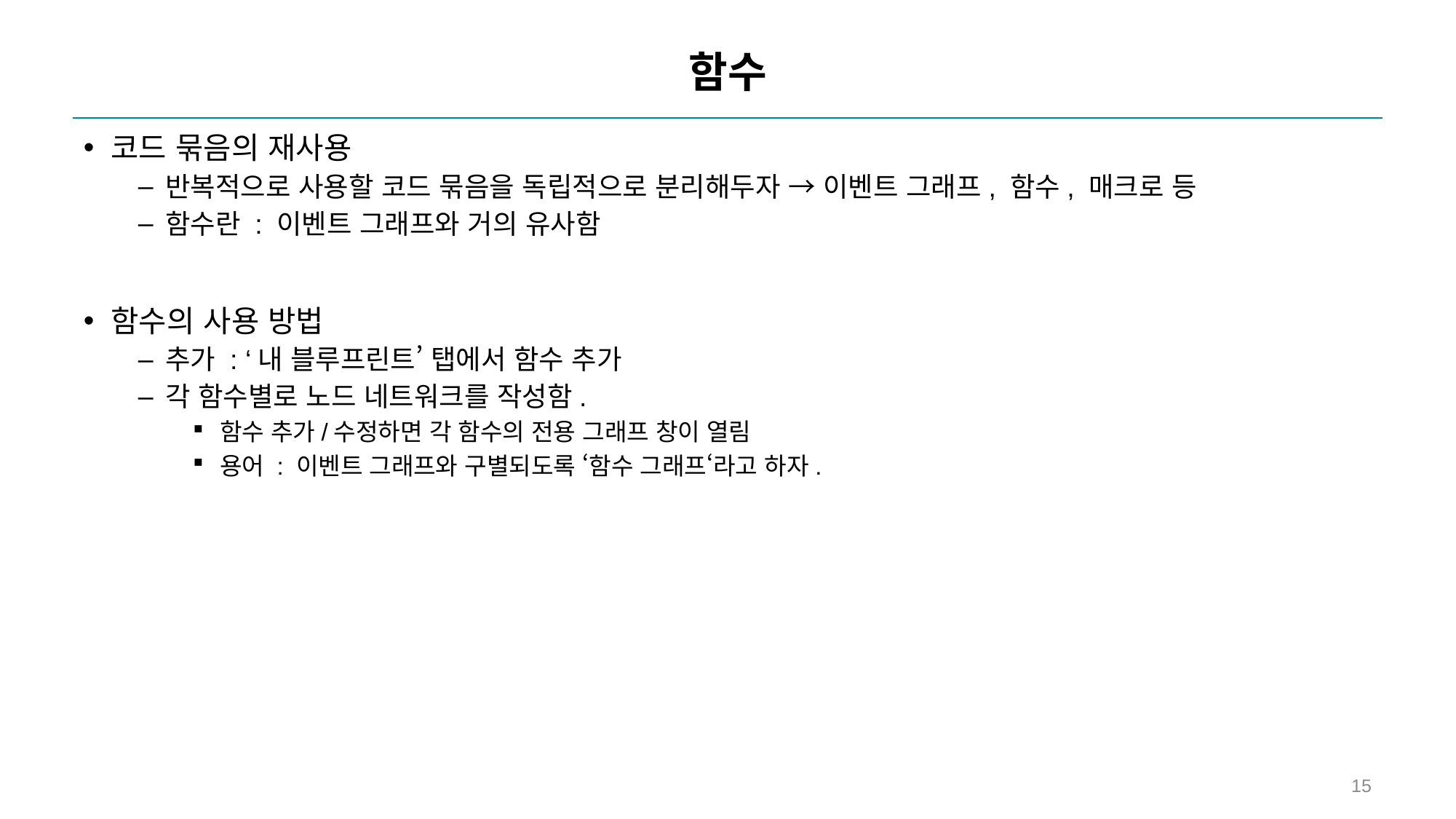

# 함수
코드 묶음의 재사용
반복적으로 사용할 코드 묶음을 독립적으로 분리해두자 → 이벤트 그래프, 함수, 매크로 등
함수란 : 이벤트 그래프와 거의 유사함

함수의 사용 방법
추가 : ‘내 블루프린트’ 탭에서 함수 추가
각 함수별로 노드 네트워크를 작성함.
함수 추가/수정하면 각 함수의 전용 그래프 창이 열림
용어 : 이벤트 그래프와 구별되도록 ‘함수 그래프‘라고 하자.

15